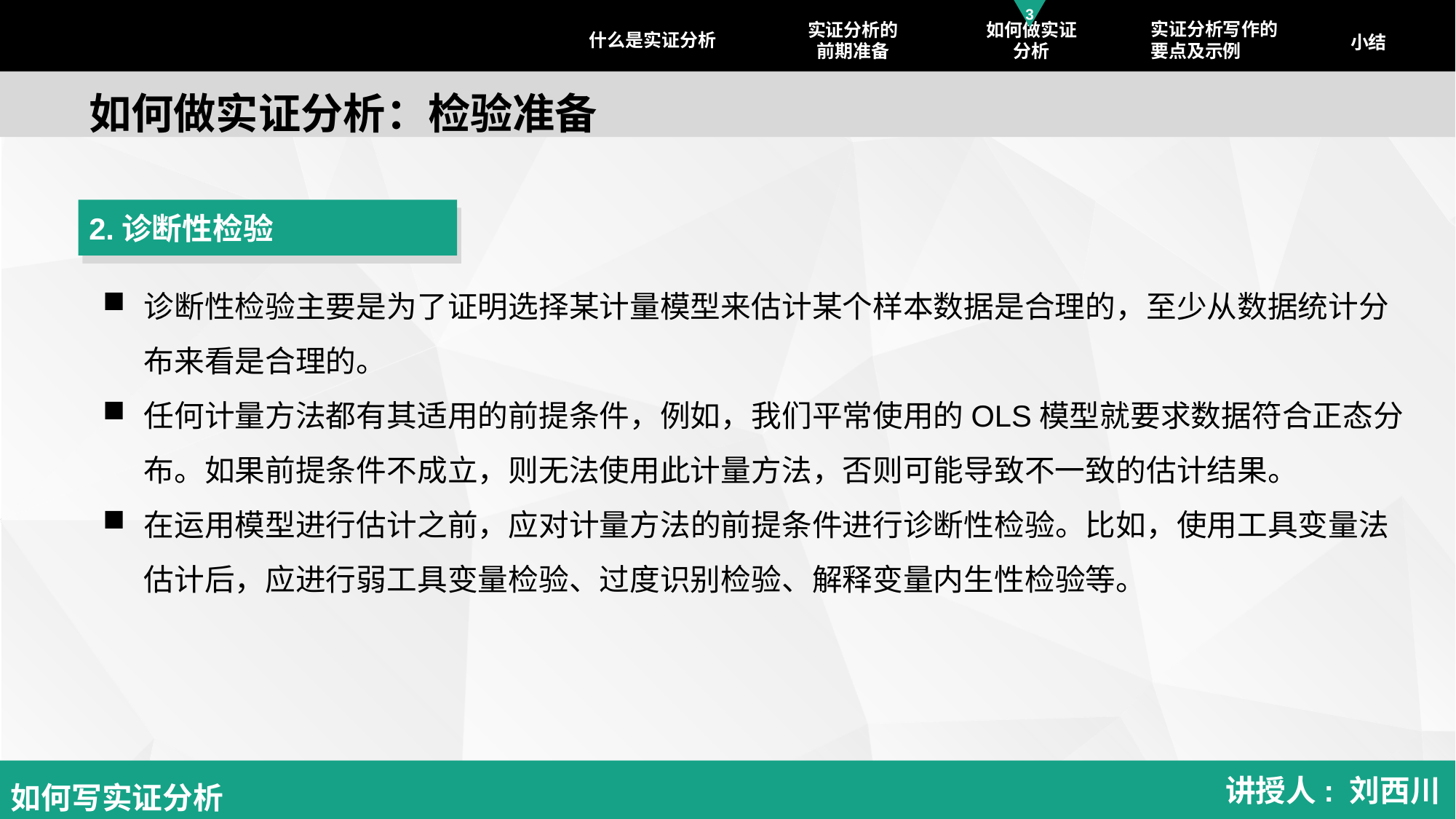

3
什么是实证分析
实证分析写作的要点及示例
如何做实证
分析
小结
实证分析的
前期准备

如何做实证分析：检验准备
2.诊断性检验

诊断性检验主要是为了证明选择某计量模型来估计某个样本数据是合理的，至少从数据统计分布来看是合理的。
任何计量方法都有其适用的前提条件，例如，我们平常使用的OLS模型就要求数据符合正态分布。如果前提条件不成立，则无法使用此计量方法，否则可能导致不一致的估计结果。
在运用模型进行估计之前，应对计量方法的前提条件进行诊断性检验。比如，使用工具变量法估计后，应进行弱工具变量检验、过度识别检验、解释变量内生性检验等。

如何写实证分析
          讲授人: 刘西川